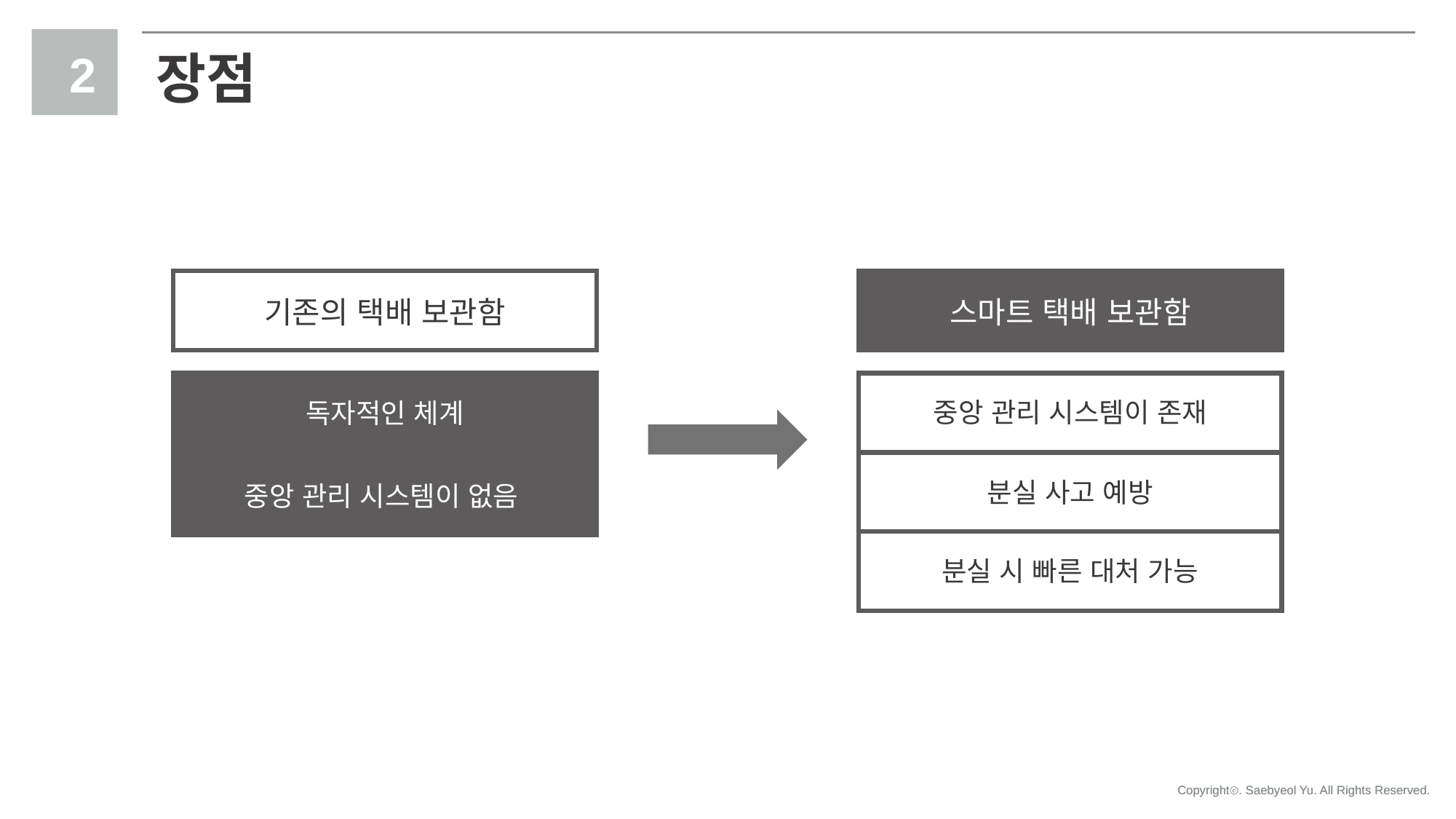

2
장점

기존의 택배 보관함

스마트 택배 보관함

중앙 관리 시스템이 존재
독자적인 체계

분실 사고 예방
중앙 관리 시스템이 없음

분실 시 빠른 대처 가능

Copyrightⓒ. Saebyeol Yu. All Rights Reserved.